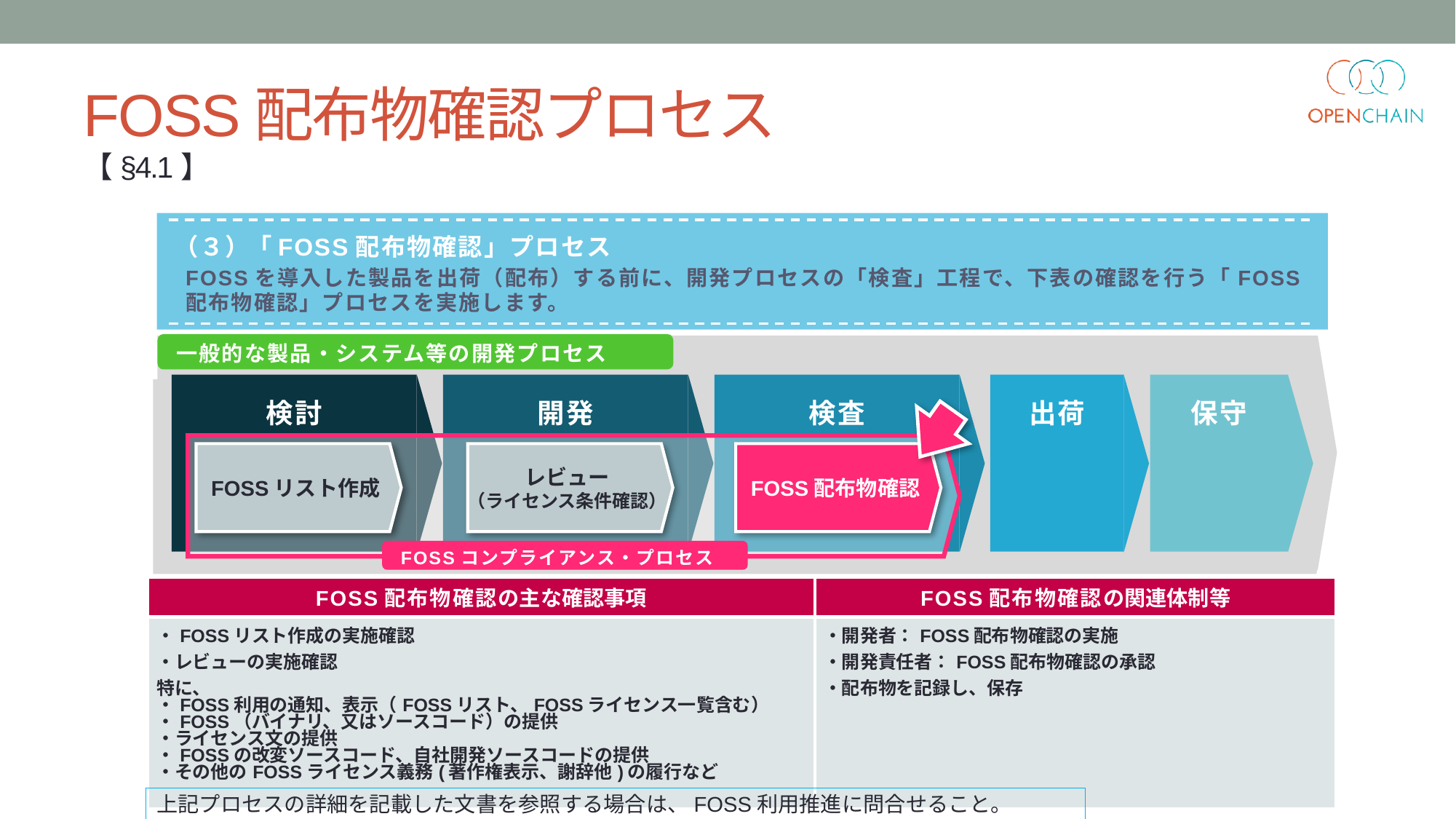

# FOSS配布物確認プロセス　　　　　　　　　【§4.1】

（３）「FOSS配布物確認」プロセス
FOSSを導入した製品を出荷（配布）する前に、開発プロセスの「検査」工程で、下表の確認を行う「FOSS配布物確認」プロセスを実施します。
一般的な製品・システム等の開発プロセス

検討

開発

検査

出荷

保守

FOSSリスト作成
レビュー
（ライセンス条件確認）
FOSS配布物確認
FOSSコンプライアンス・プロセス
| FOSS配布物確認の主な確認事項 | FOSS配布物確認の関連体制等 |
| --- | --- |
| ・FOSSリスト作成の実施確認 ・レビューの実施確認 特に、 ・FOSS利用の通知、表示（FOSSリスト、FOSSライセンス一覧含む） ・FOSS（バイナリ、又はソースコード）の提供 ・ライセンス文の提供 ・FOSSの改変ソースコード、自社開発ソースコードの提供 ・その他のFOSSライセンス義務(著作権表示、謝辞他)の履行など | ・開発者：FOSS配布物確認の実施 ・開発責任者：FOSS配布物確認の承認 ・配布物を記録し、保存 |
上記プロセスの詳細を記載した文書を参照する場合は、FOSS利用推進に問合せること。